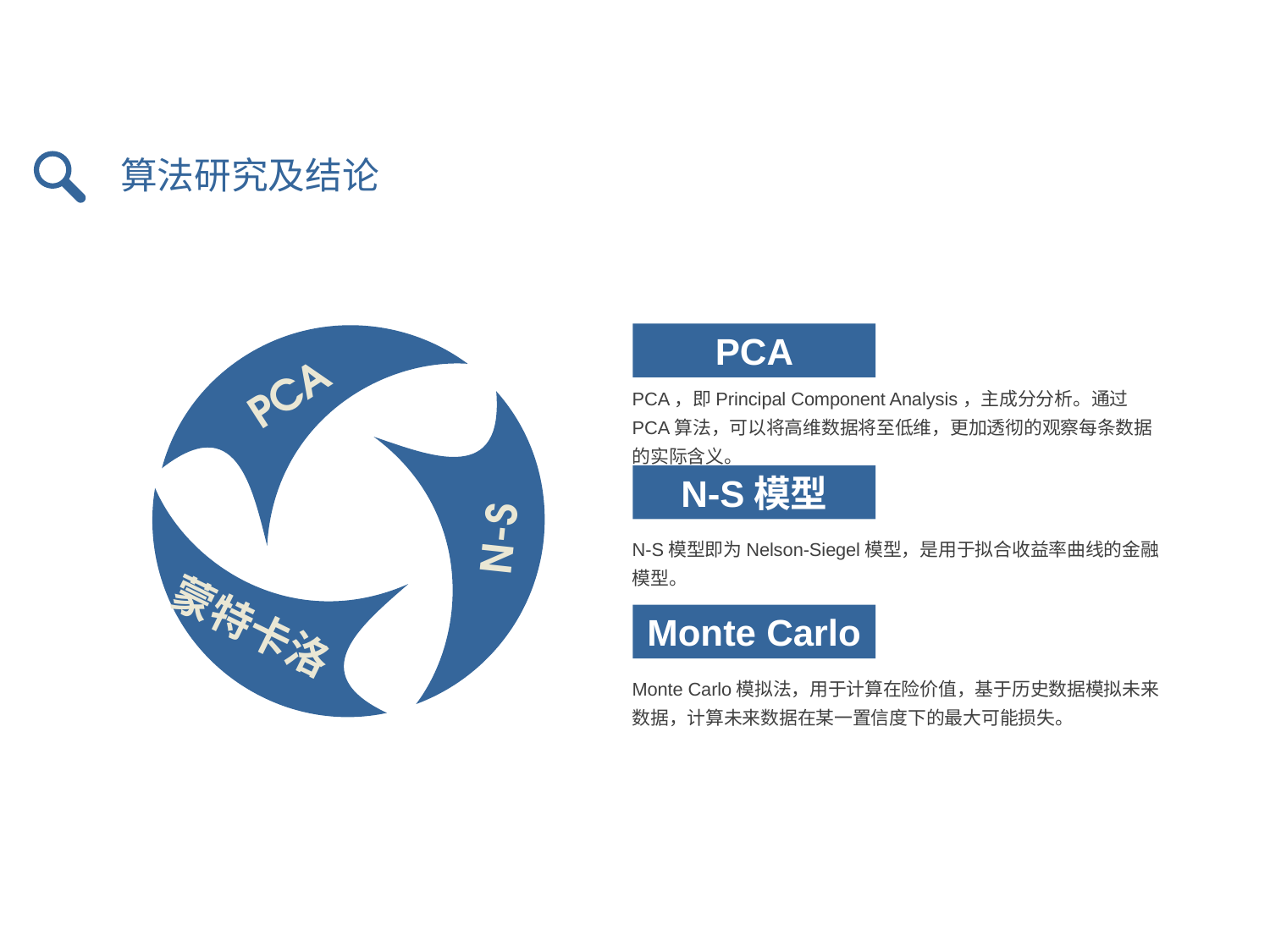

算法研究及结论

PCA
PCA
PCA，即Principal Component Analysis，主成分分析。通过PCA算法，可以将高维数据将至低维，更加透彻的观察每条数据的实际含义。

N-S模型
N-S
N-S模型即为Nelson-Siegel模型，是用于拟合收益率曲线的金融模型。
蒙特卡洛
Monte Carlo
Monte Carlo模拟法，用于计算在险价值，基于历史数据模拟未来数据，计算未来数据在某一置信度下的最大可能损失。